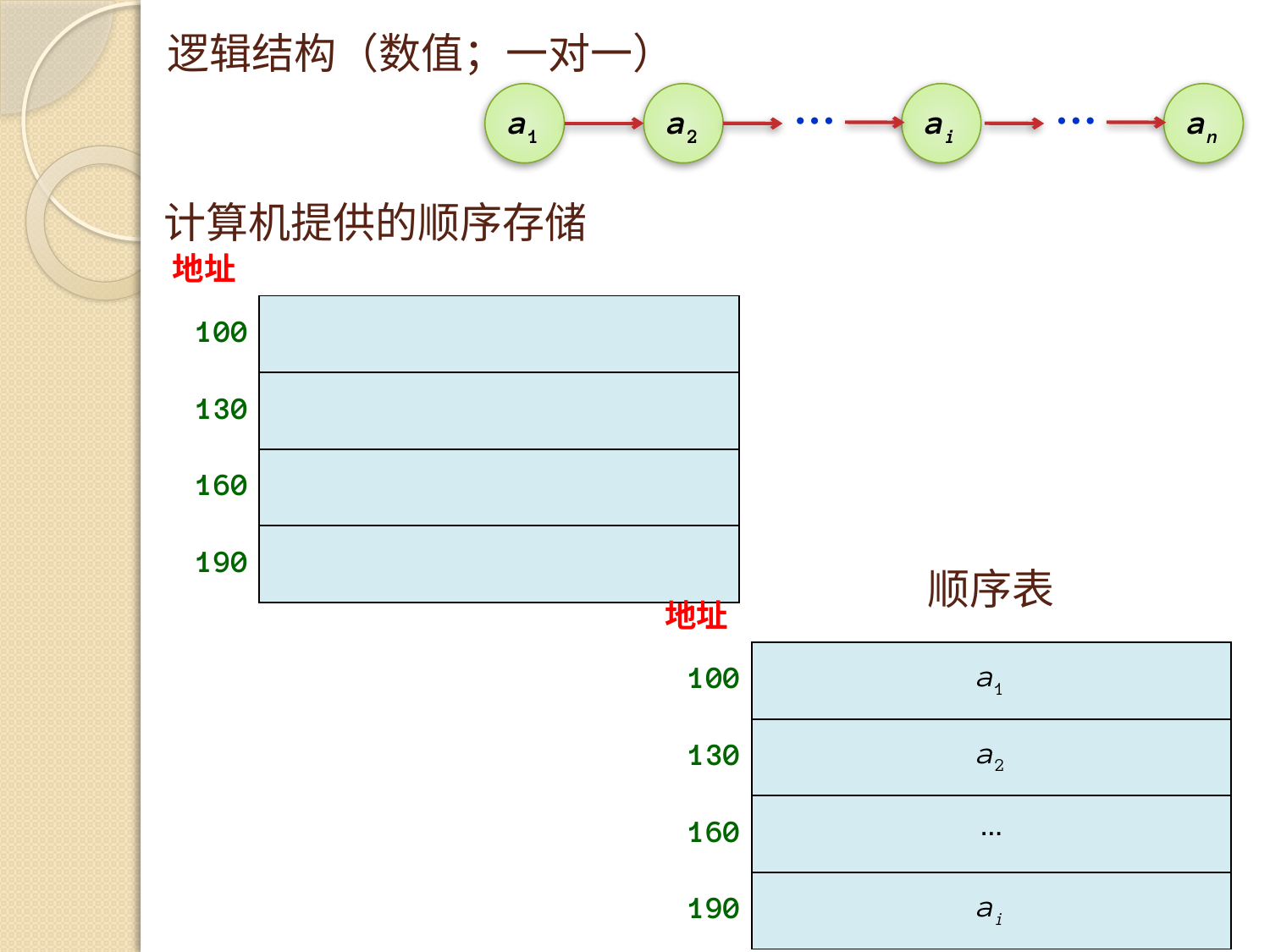

逻辑结构（数值；一对一）
…
…
a1
a2
ai
an
# 计算机提供的顺序存储
| 地址 |  |  |  |
| --- | --- | --- | --- |
| 100 |  |  |  |
| 130 |  |  |  |
| 160 |  |  |  |
| 190 |  |  |  |
顺序表
| 地址 |  |  |  |
| --- | --- | --- | --- |
| 100 | a1 |  |  |
| 130 | a2 |  |  |
| 160 | … |  |  |
| 190 | ai |  |  |